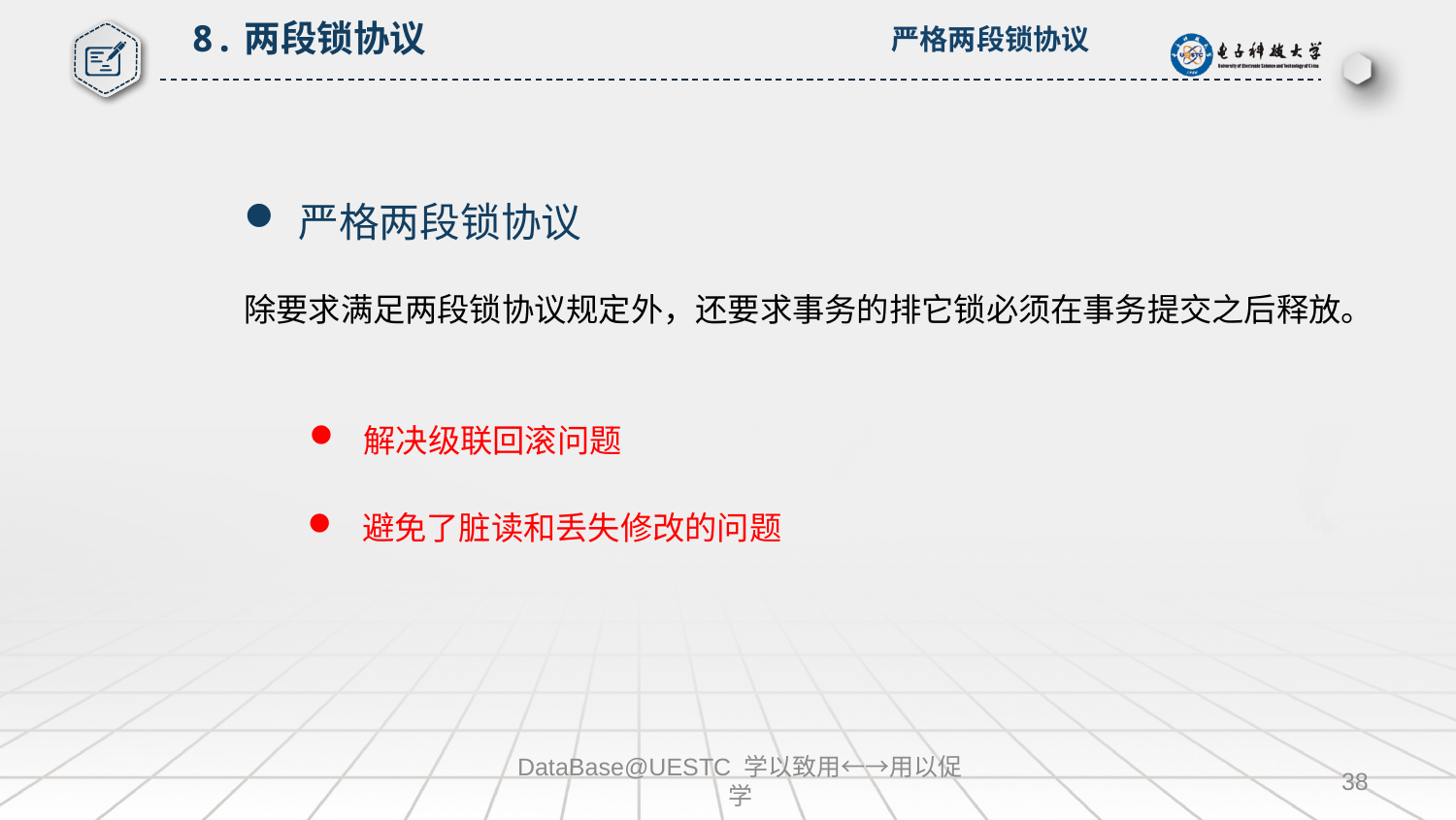

8.两段锁协议
严格两段锁协议
严格两段锁协议

除要求满足两段锁协议规定外，还要求事务的排它锁必须在事务提交之后释放。
解决级联回滚问题
避免了脏读和丢失修改的问题
DataBase@UESTC 学以致用←→用以促学
38